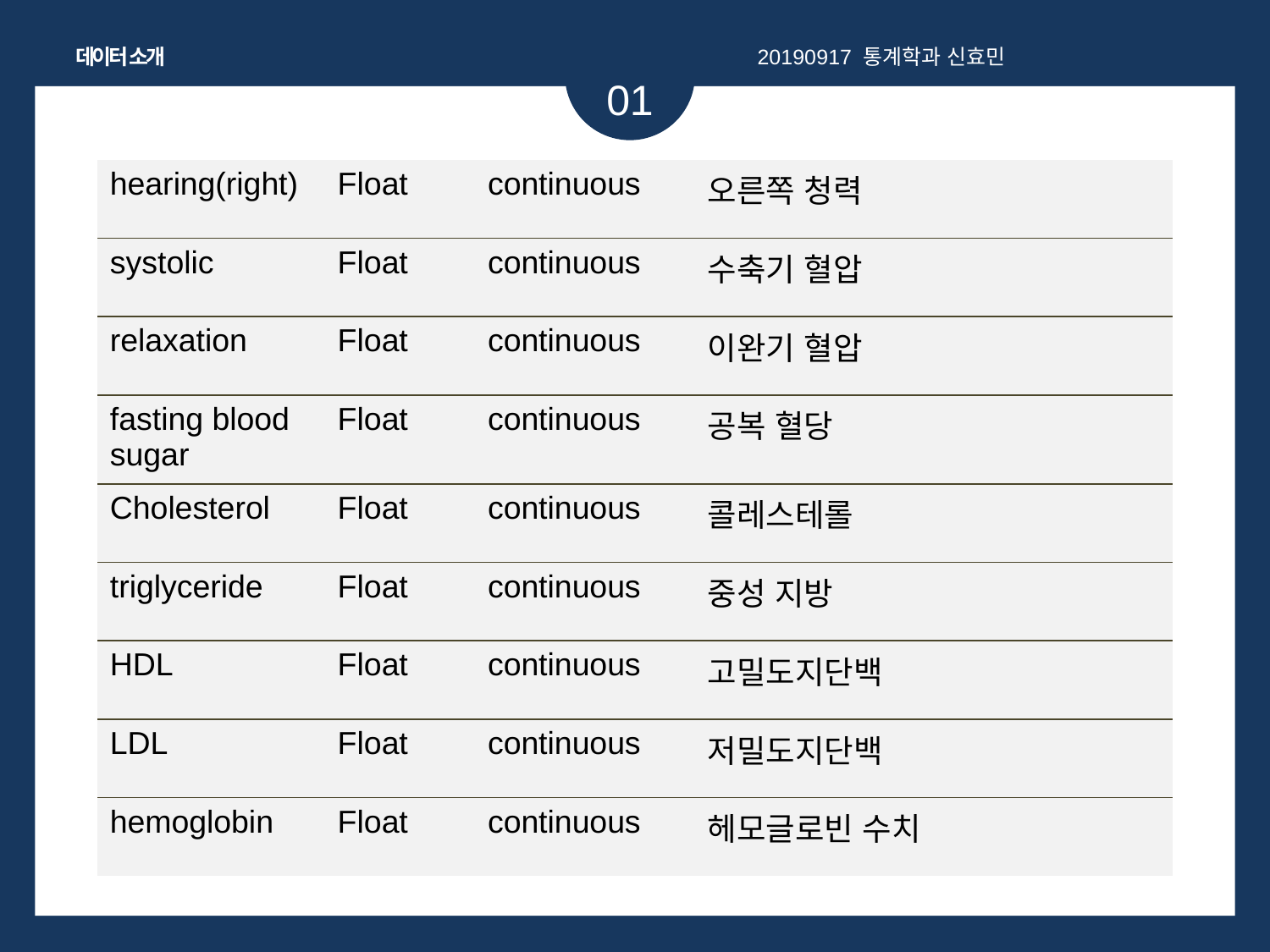

데이터 소개
20190917 통계학과 신효민
01

| hearing(right) | Float | continuous | 오른쪽 청력 |
| --- | --- | --- | --- |
| systolic | Float | continuous | 수축기 혈압 |
| relaxation | Float | continuous | 이완기 혈압 |
| fasting blood sugar | Float | continuous | 공복 혈당 |
| Cholesterol | Float | continuous | 콜레스테롤 |
| triglyceride | Float | continuous | 중성 지방 |
| HDL | Float | continuous | 고밀도지단백 |
| LDL | Float | continuous | 저밀도지단백 |
| hemoglobin | Float | continuous | 헤모글로빈 수치 |